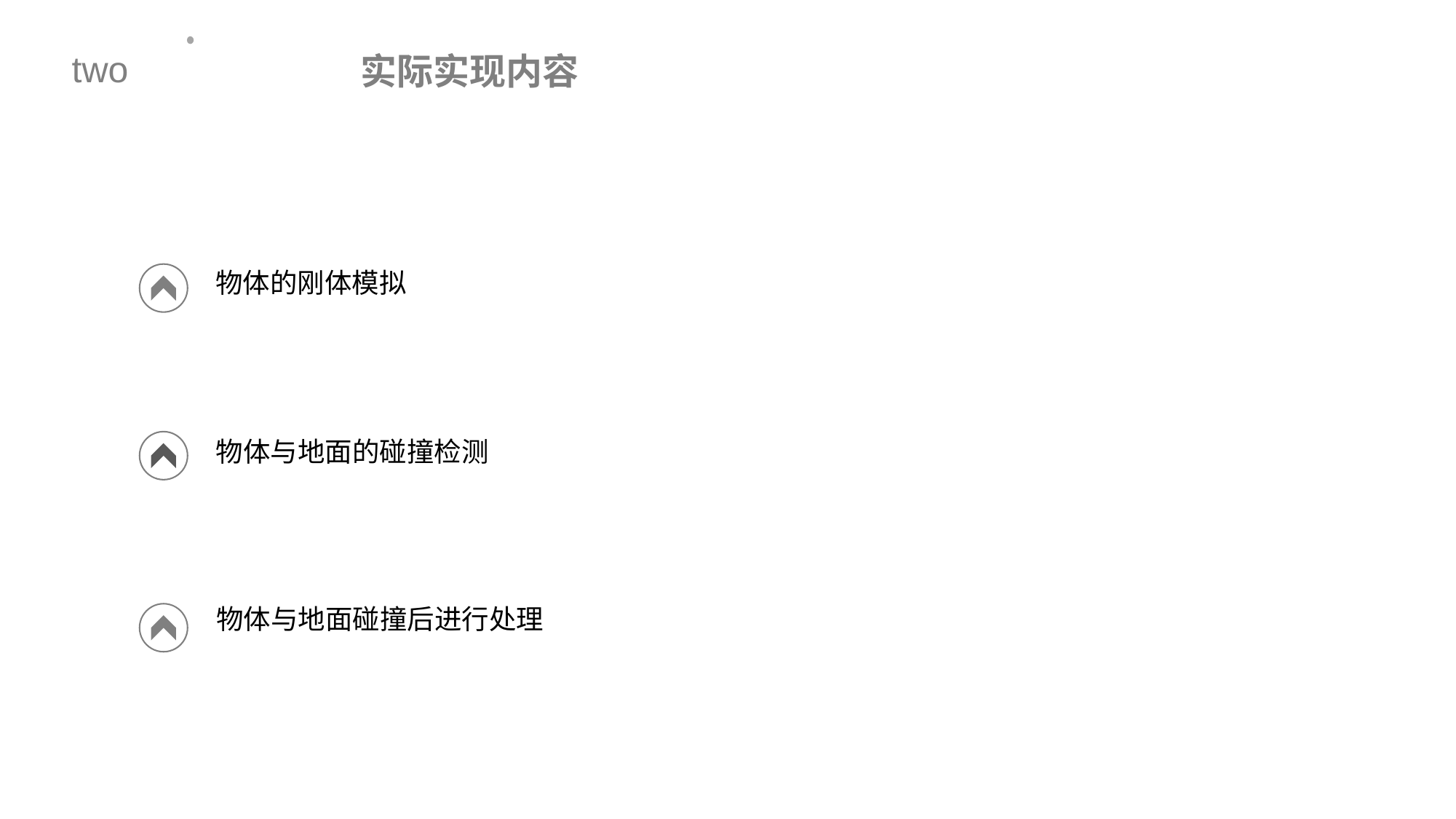

实际实现内容

two
物体的刚体模拟

物体与地面的碰撞检测

物体与地面碰撞后进行处理